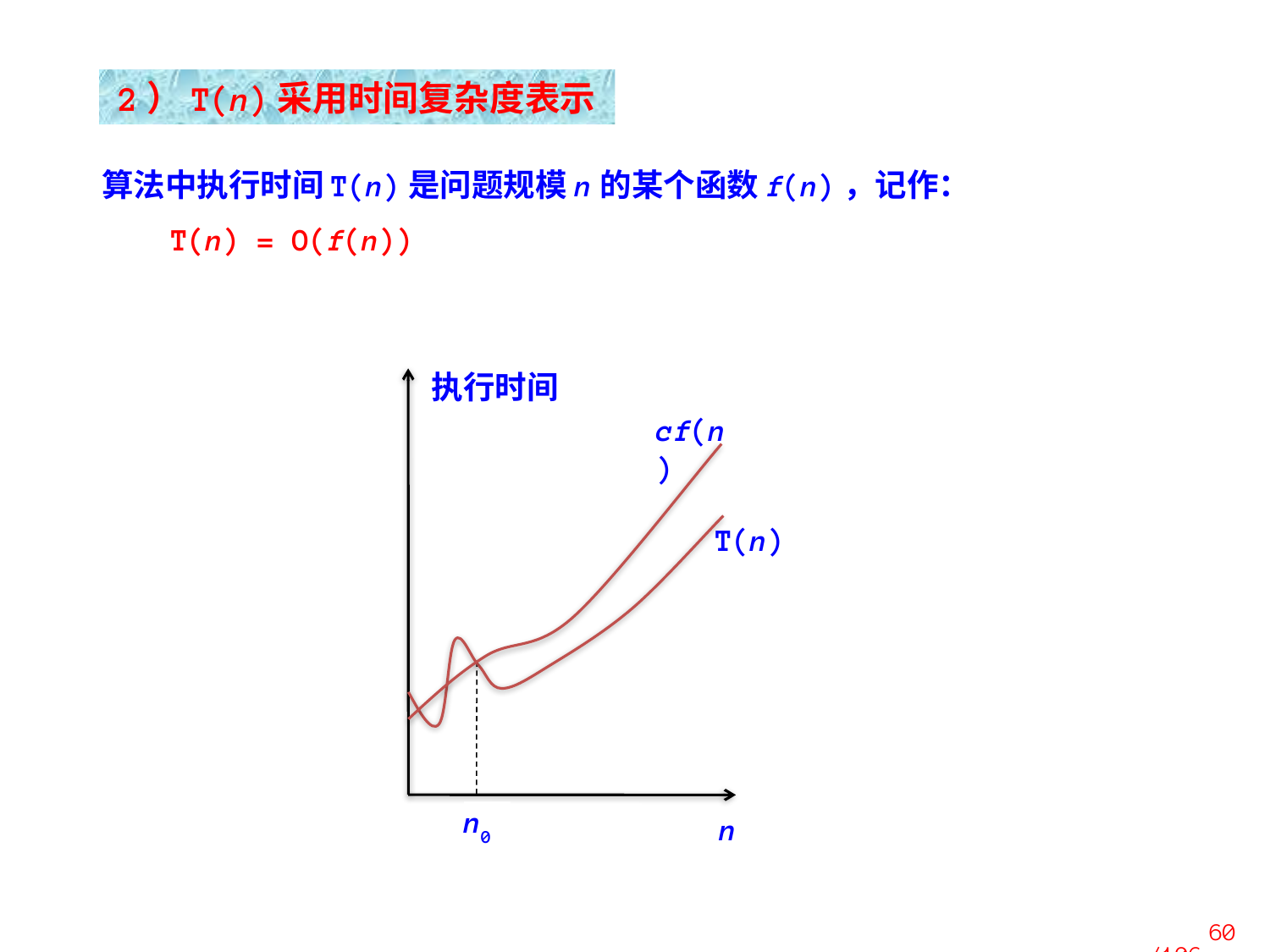

2）T(n)采用时间复杂度表示
算法中执行时间T(n)是问题规模n的某个函数f(n)，记作：
    T(n) = O(f(n))
执行时间

cf(n)

T(n)

n0
n
                 60/106